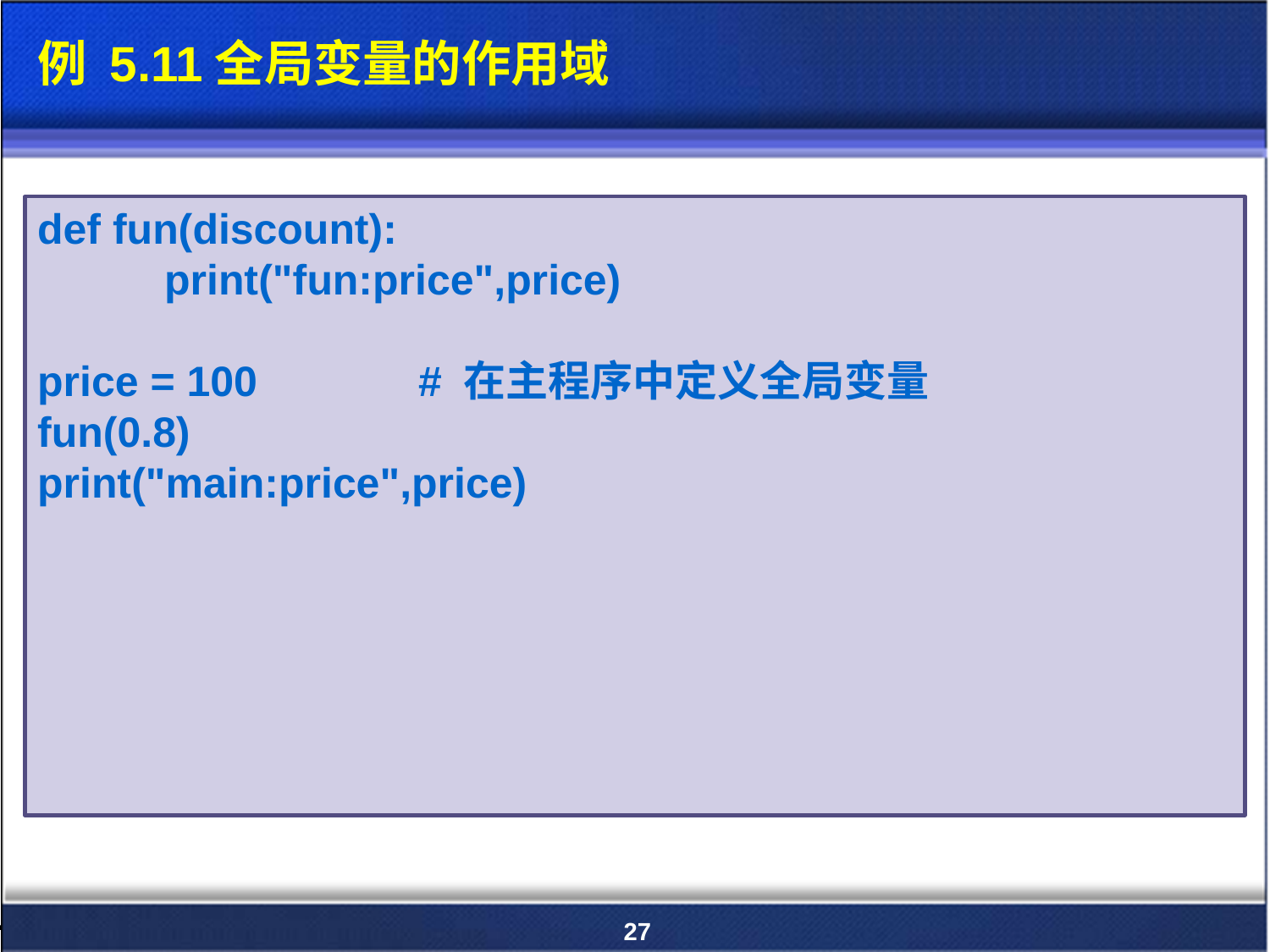

例 5.11全局变量的作用域

def fun(discount):
	print("fun:price",price)

price = 100		# 在主程序中定义全局变量
fun(0.8)
print("main:price",price)

27